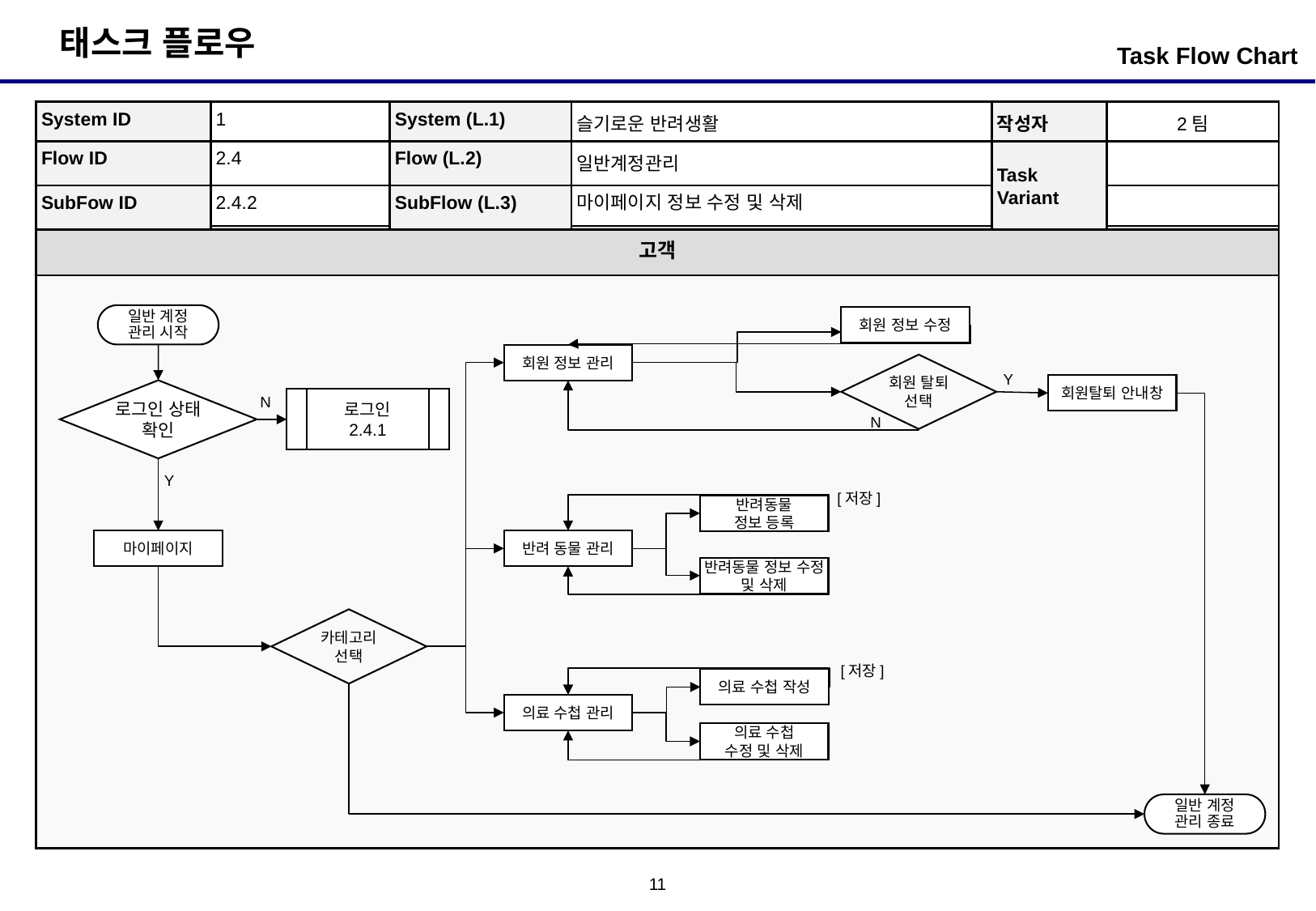

Task Flow Chart
| System ID | 1 | System (L.1) | 슬기로운 반려생활 | 작성자 | 2팀 |
| --- | --- | --- | --- | --- | --- |
| Flow ID | 2.4 | Flow (L.2) | 일반계정관리 | Task Variant |  |
| SubFow ID | 2.4.2 | SubFlow (L.3) | 마이페이지 정보 수정 및 삭제 |  |  |
| 고객 |
| --- |
|  |
일반 계정
관리 시작
회원 정보 수정
회원 정보 관리
회원 탈퇴 선택
Y
회원탈퇴 안내창
로그인 상태 확인
N
로그인
2.4.1
N
Y
[저장]
반려동물
정보 등록
마이페이지
반려 동물 관리
반려동물 정보 수정 및 삭제
카테고리 선택
[저장]
의료 수첩 작성
의료 수첩 관리
의료 수첩
수정 및 삭제
일반 계정
관리 종료